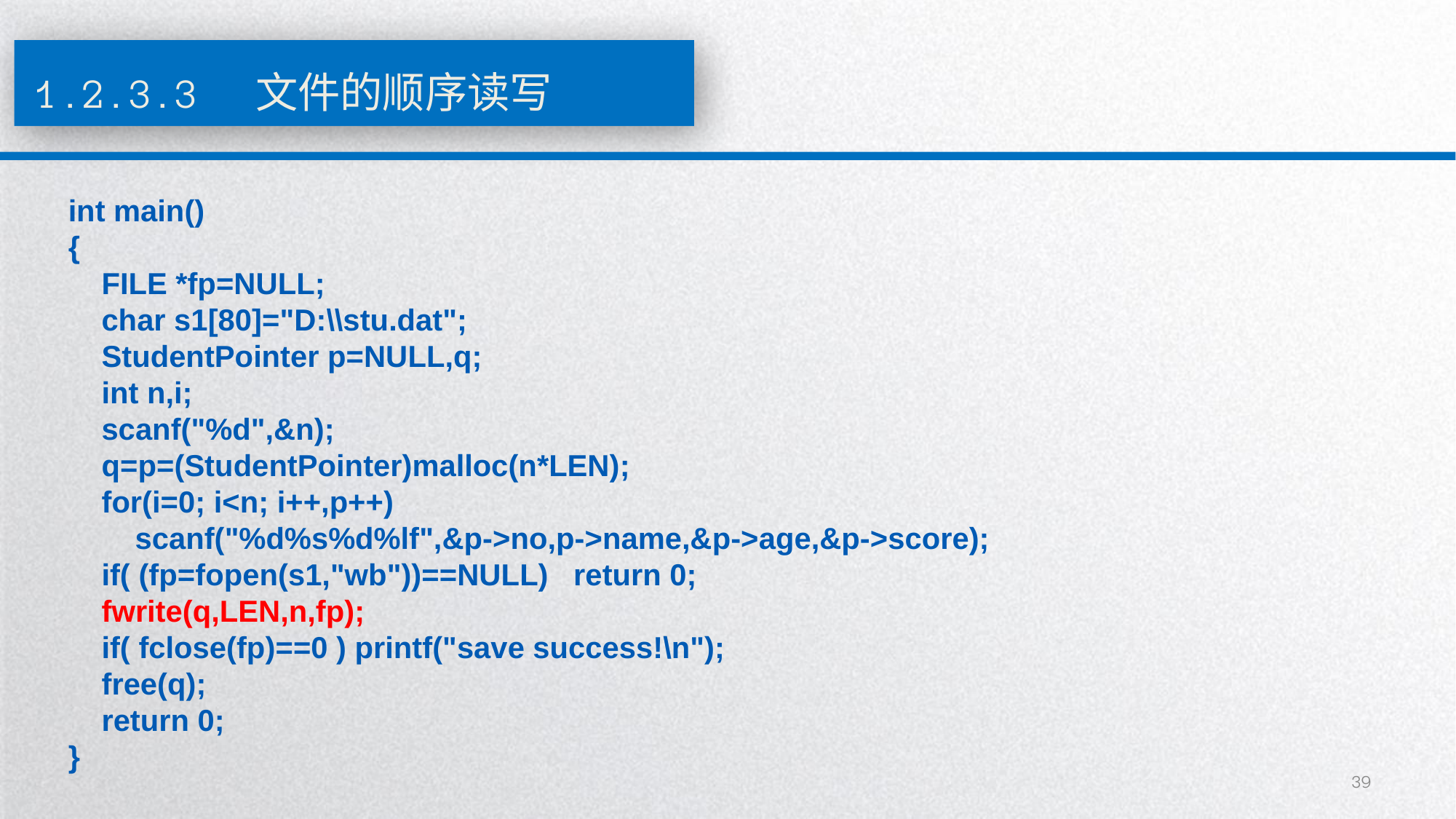

1.2.3.3  文件的顺序读写
int main()
{
    FILE *fp=NULL;
    char s1[80]="D:\\stu.dat";
    StudentPointer p=NULL,q;
    int n,i;
    scanf("%d",&n);
    q=p=(StudentPointer)malloc(n*LEN);
    for(i=0; i<n; i++,p++)
        scanf("%d%s%d%lf",&p->no,p->name,&p->age,&p->score);
    if( (fp=fopen(s1,"wb"))==NULL)   return 0;
    fwrite(q,LEN,n,fp);
    if( fclose(fp)==0 ) printf("save success!\n");
    free(q);
    return 0;
}
39